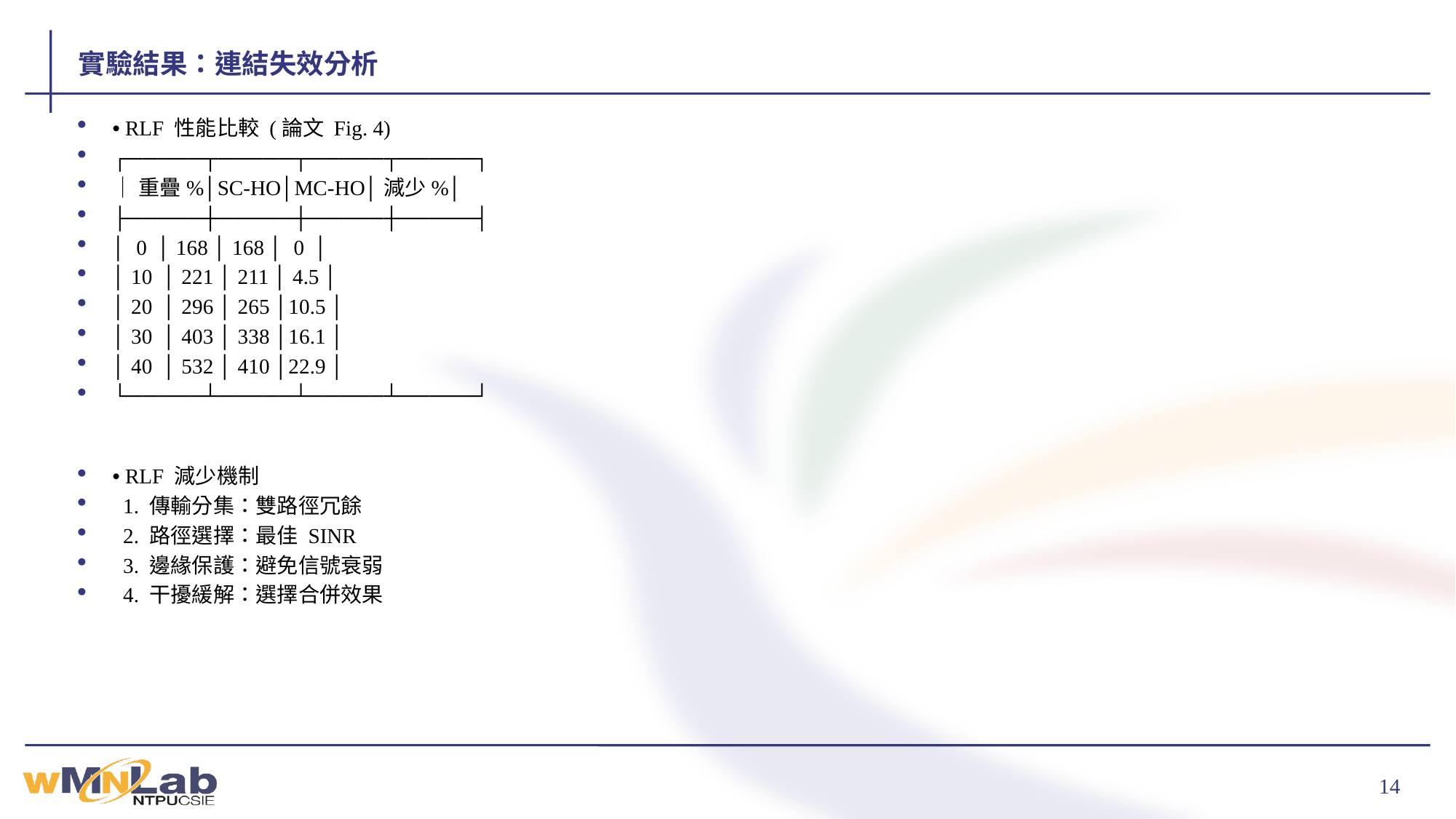

# 實驗結果：連結失效分析
• RLF 性能比較 (論文 Fig. 4)
┌─────┬─────┬─────┬─────┐
│重疊%│SC-HO│MC-HO│減少%│
├─────┼─────┼─────┼─────┤
│  0  │ 168 │ 168 │  0  │
│ 10  │ 221 │ 211 │ 4.5 │
│ 20  │ 296 │ 265 │10.5 │
│ 30  │ 403 │ 338 │16.1 │
│ 40  │ 532 │ 410 │22.9 │
└─────┴─────┴─────┴─────┘

• RLF 減少機制
  1. 傳輸分集：雙路徑冗餘
  2. 路徑選擇：最佳 SINR
  3. 邊緣保護：避免信號衰弱
  4. 干擾緩解：選擇合併效果